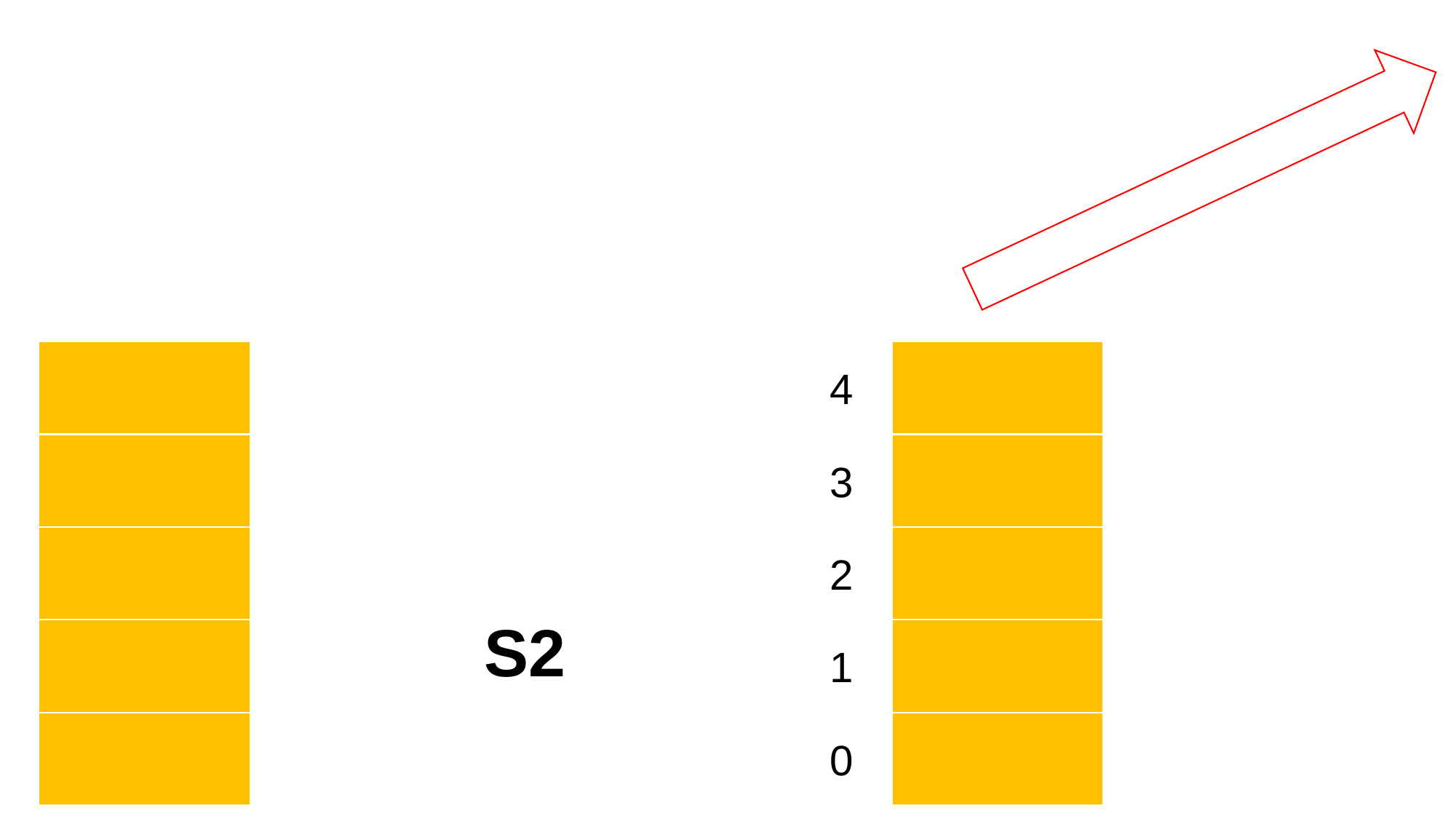

出队：如果栈 S2 为空，并且 S1 也为空，则无可出栈元素
ele

4
4

3
3

2
2
S1
S2

1
1

top
0
0
top
-1
-1

两个栈都为空栈，则无法出队